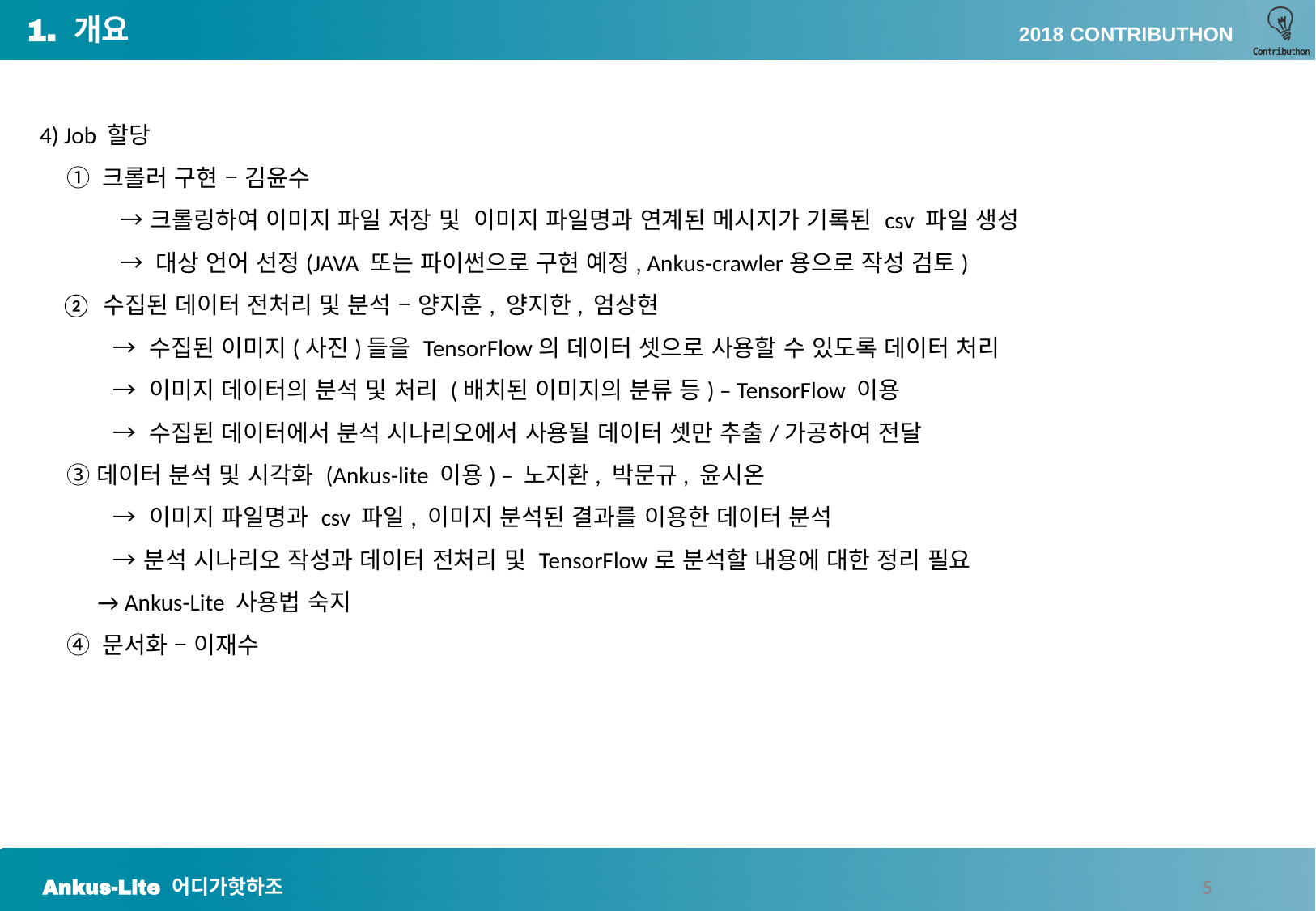

1. 개요
4) Job 할당
    ① 크롤러 구현 – 김윤수
            → 크롤링하여 이미지 파일 저장 및  이미지 파일명과 연계된 메시지가 기록된 csv 파일 생성
            → 대상 언어 선정(JAVA 또는 파이썬으로 구현 예정, Ankus-crawler용으로 작성 검토)
    ② 수집된 데이터 전처리 및 분석 – 양지훈, 양지한, 엄상현
           → 수집된 이미지(사진)들을 TensorFlow의 데이터 셋으로 사용할 수 있도록 데이터 처리
           → 이미지 데이터의 분석 및 처리 (배치된 이미지의 분류 등) – TensorFlow 이용
           → 수집된 데이터에서 분석 시나리오에서 사용될 데이터 셋만 추출/가공하여 전달
    ③ 데이터 분석 및 시각화 (Ankus-lite 이용) – 노지환, 박문규, 윤시온
           → 이미지 파일명과 csv 파일, 이미지 분석된 결과를 이용한 데이터 분석
           → 분석 시나리오 작성과 데이터 전처리 및 TensorFlow로 분석할 내용에 대한 정리 필요
           → Ankus-Lite 사용법 숙지
    ④ 문서화 – 이재수
5